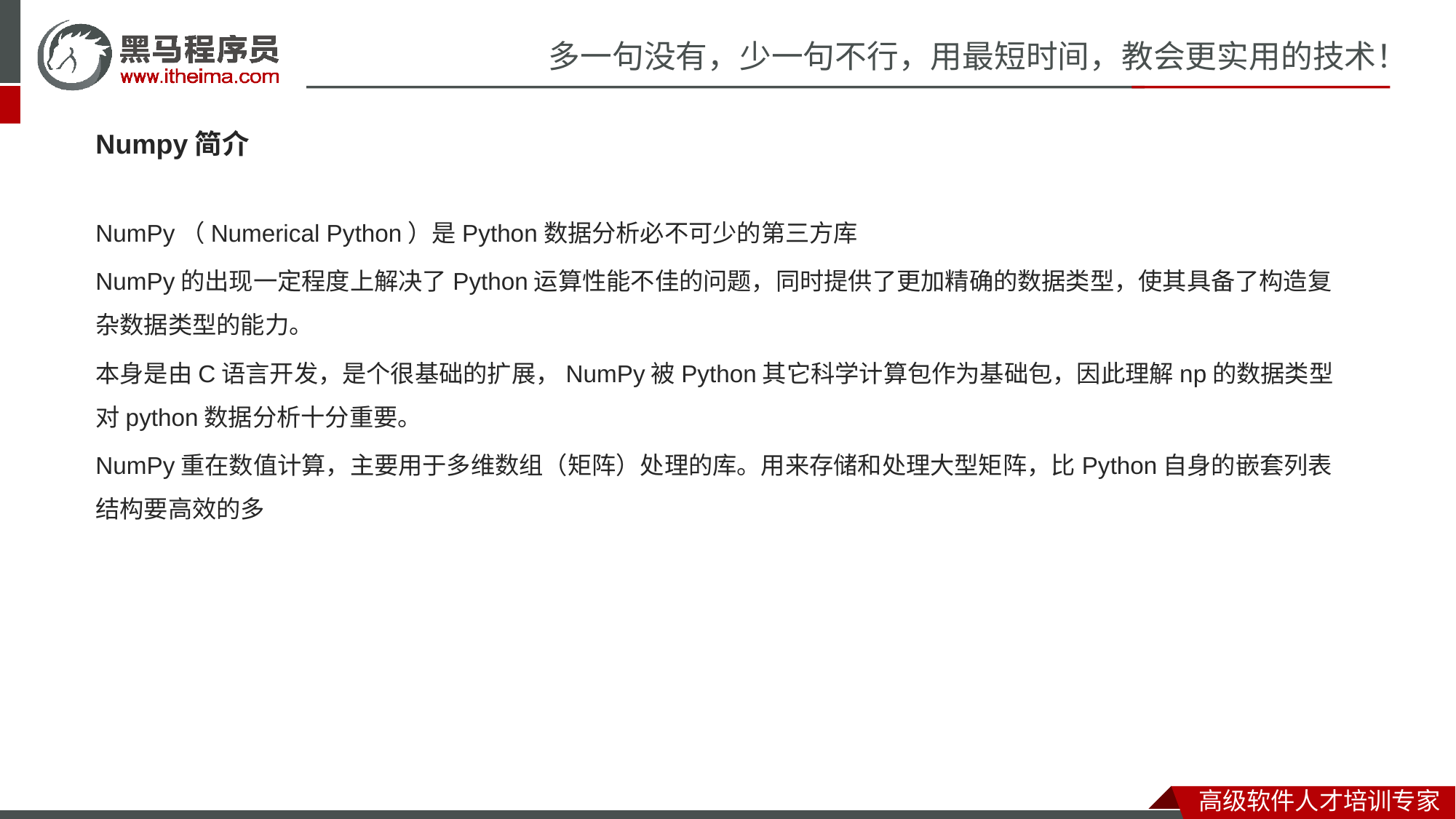

Numpy简介
NumPy（Numerical Python）是Python数据分析必不可少的第三方库
NumPy的出现一定程度上解决了Python运算性能不佳的问题，同时提供了更加精确的数据类型，使其具备了构造复杂数据类型的能力。
本身是由C语言开发，是个很基础的扩展，NumPy被Python其它科学计算包作为基础包，因此理解np的数据类型对python数据分析十分重要。
NumPy重在数值计算，主要用于多维数组（矩阵）处理的库。用来存储和处理大型矩阵，比Python自身的嵌套列表结构要高效的多